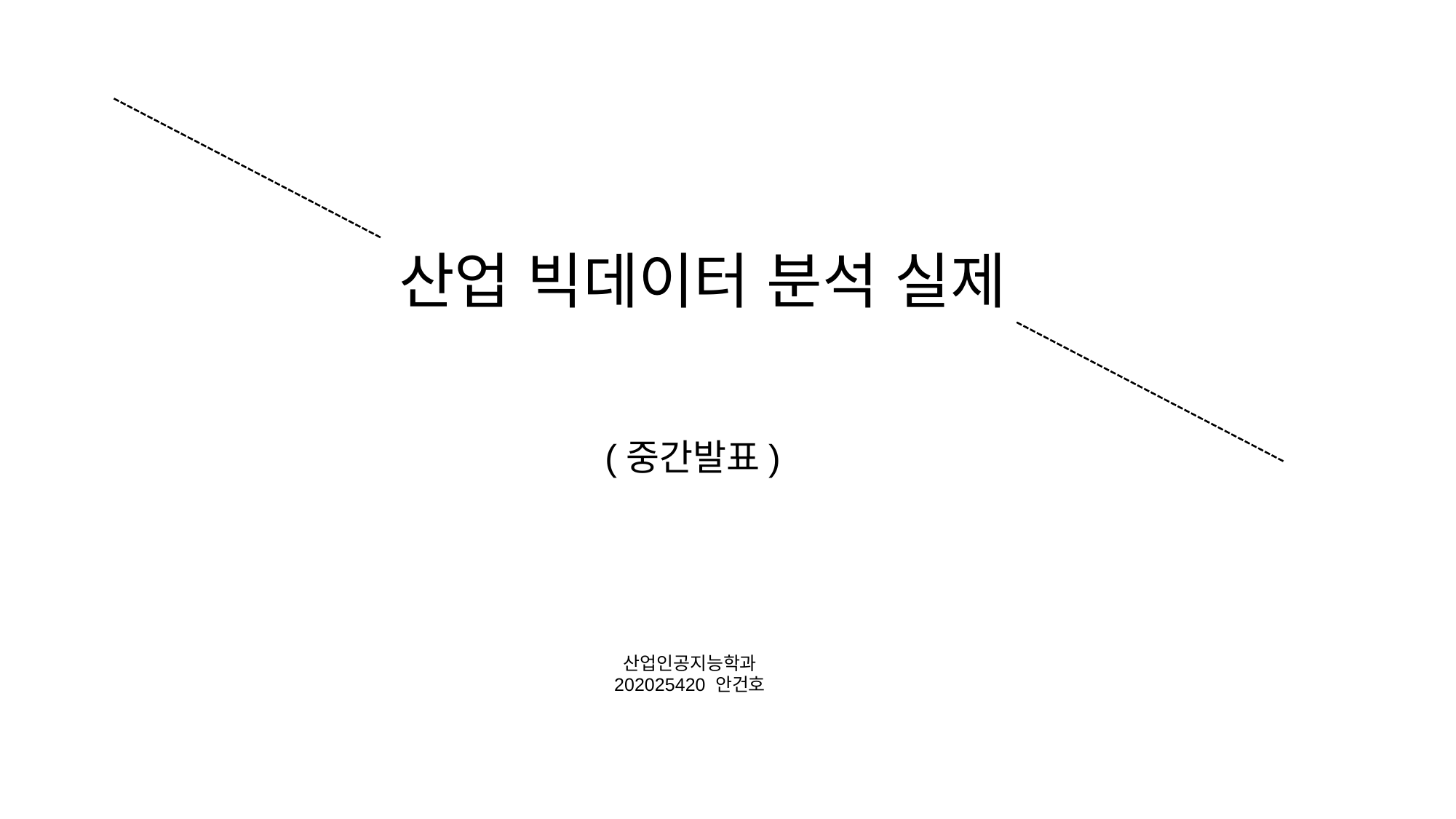

산업 빅데이터 분석 실제
(중간발표)
산업인공지능학과
202025420 안건호